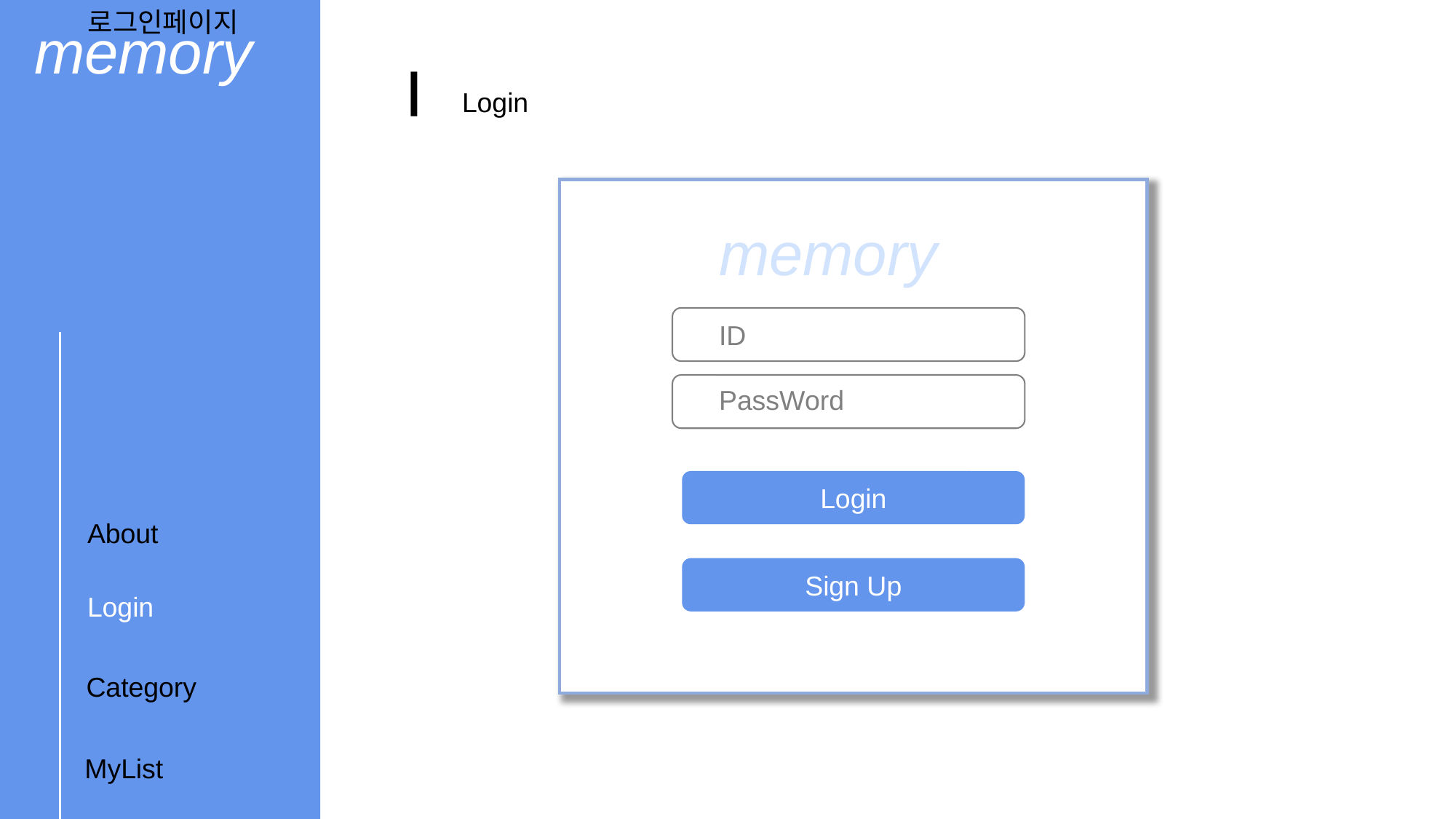

로그인페이지
memory
ㅣ Login

memory

ID

PassWord
Login
 About
Sign Up
 Login
Category
 MyList